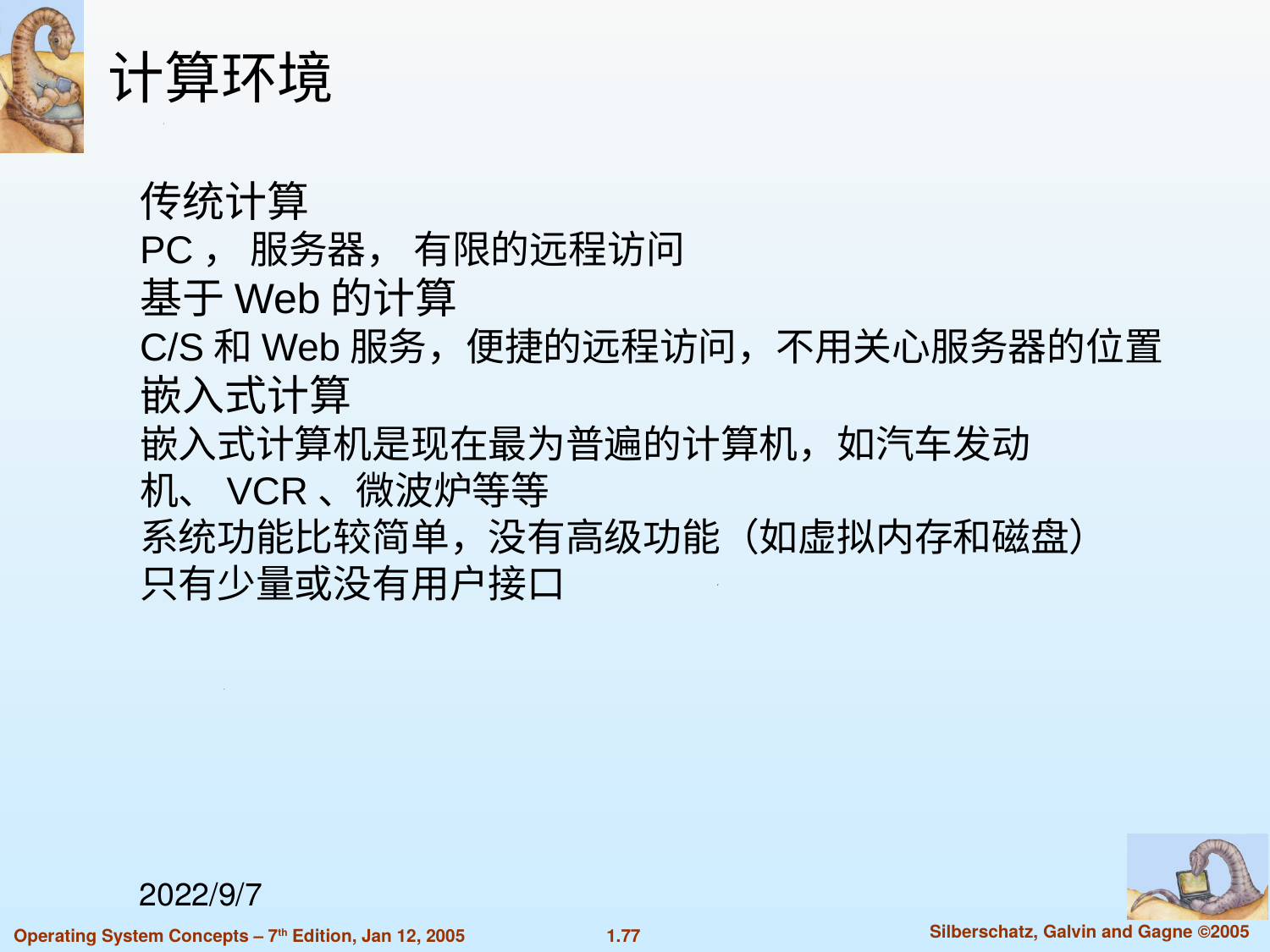

计算环境
传统计算
PC， 服务器， 有限的远程访问
基于Web的计算
C/S和Web服务，便捷的远程访问，不用关心服务器的位置
嵌入式计算
嵌入式计算机是现在最为普遍的计算机，如汽车发动机、VCR、微波炉等等
系统功能比较简单，没有高级功能（如虚拟内存和磁盘）
只有少量或没有用户接口
2022/9/7